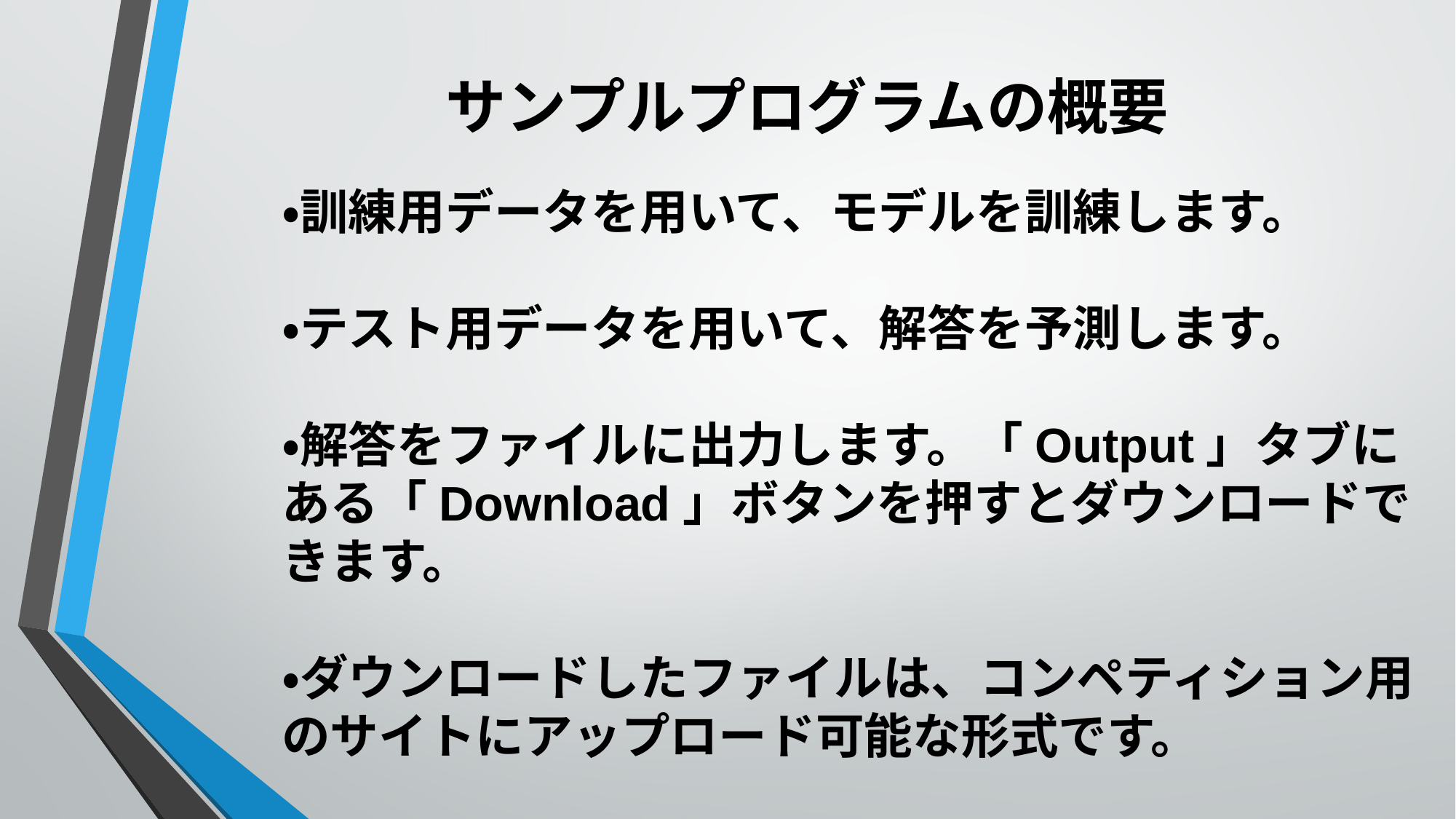

# サンプルプログラムの概要
・訓練用データを用いて、モデルを訓練します。

・テスト用データを用いて、解答を予測します。

・解答をファイルに出力します。「Output」タブにある「Download」ボタンを押すとダウンロードできます。

・ダウンロードしたファイルは、コンペティション用のサイトにアップロード可能な形式です。